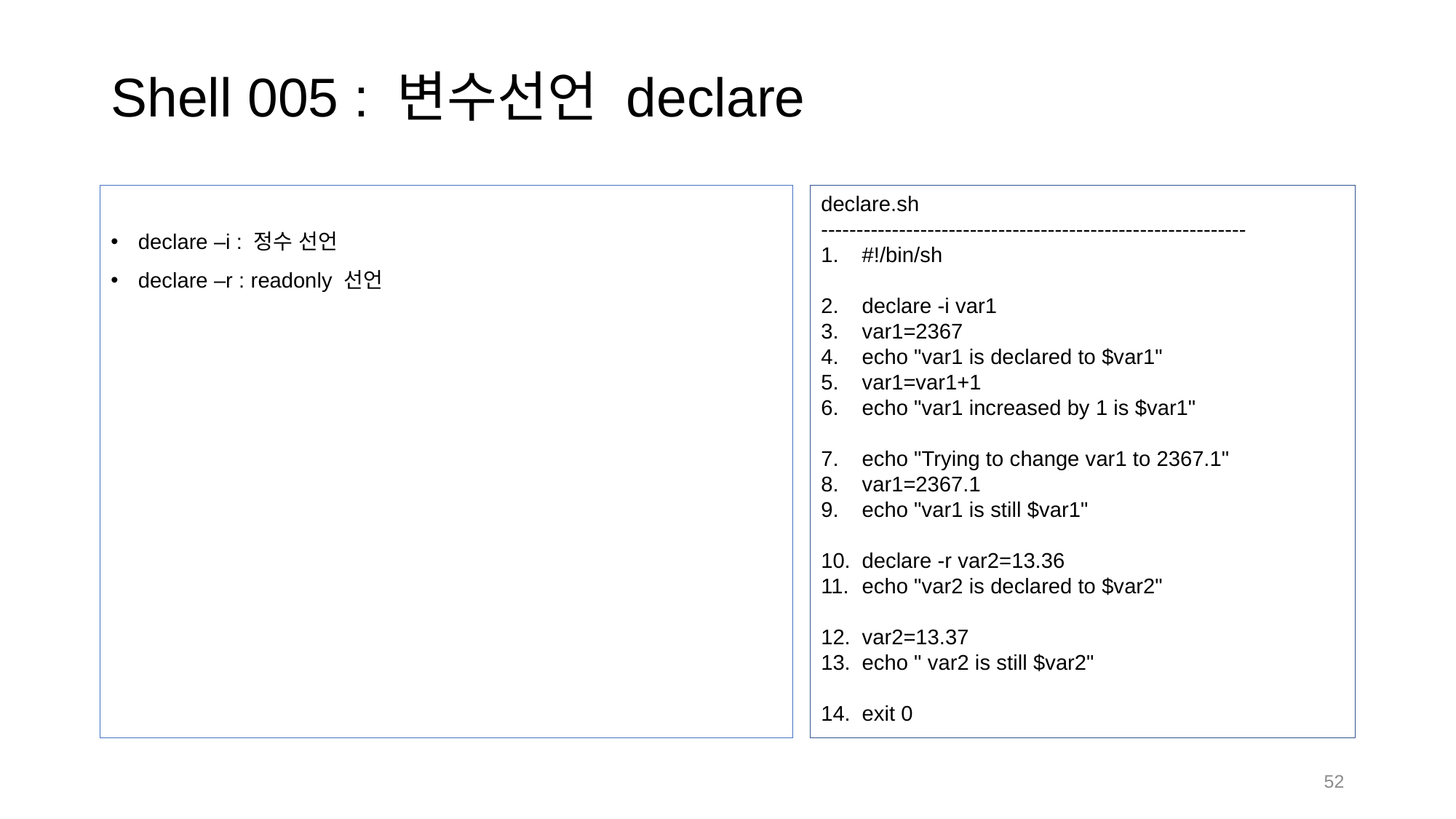

# Shell 005 : 변수선언 declare

declare –i : 정수 선언
declare –r : readonly 선언

declare.sh
------------------------------------------------------------
#!/bin/sh

declare -i var1
var1=2367
echo "var1 is declared to $var1"
var1=var1+1
echo "var1 increased by 1 is $var1"

echo "Trying to change var1 to 2367.1"
var1=2367.1
echo "var1 is still $var1"

declare -r var2=13.36
echo "var2 is declared to $var2"

var2=13.37
echo " var2 is still $var2"

exit 0
52